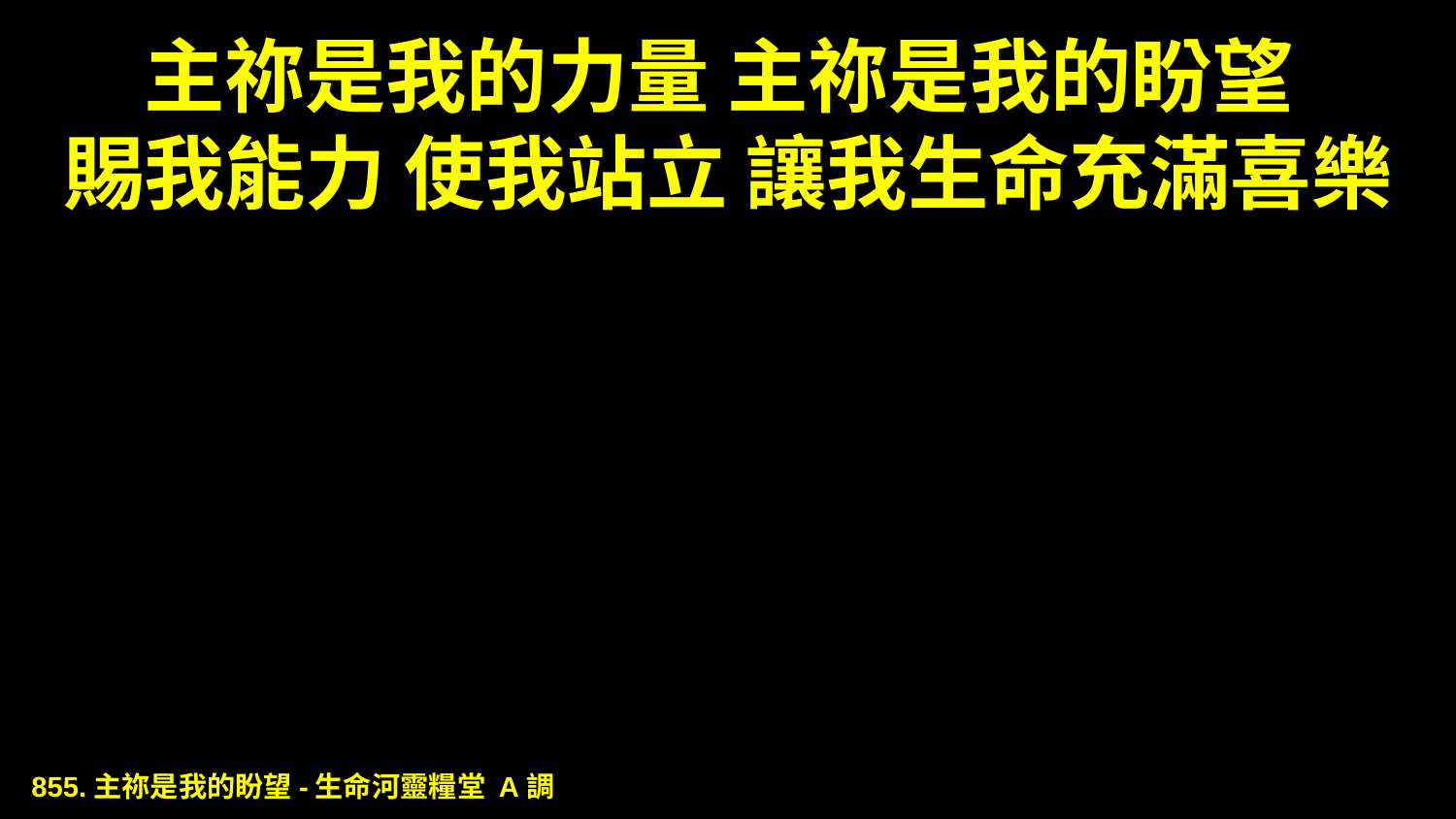

# 主祢是我的力量 主祢是我的盼望 賜我能力 使我站立 讓我生命充滿喜樂
855.主祢是我的盼望-生命河靈糧堂 A調